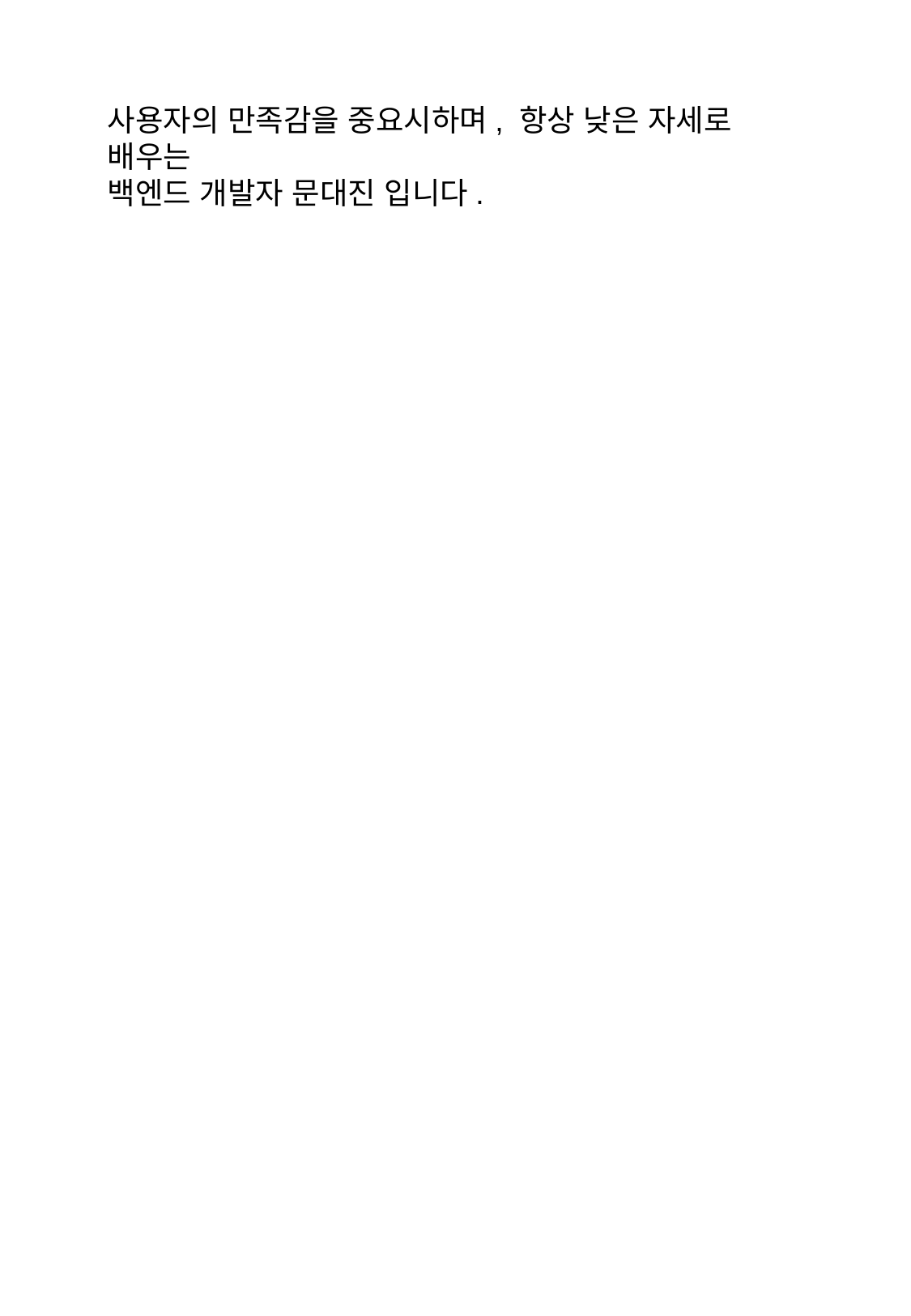

사용자의 만족감을 중요시하며, 항상 낮은 자세로 배우는
백엔드 개발자 문대진 입니다.